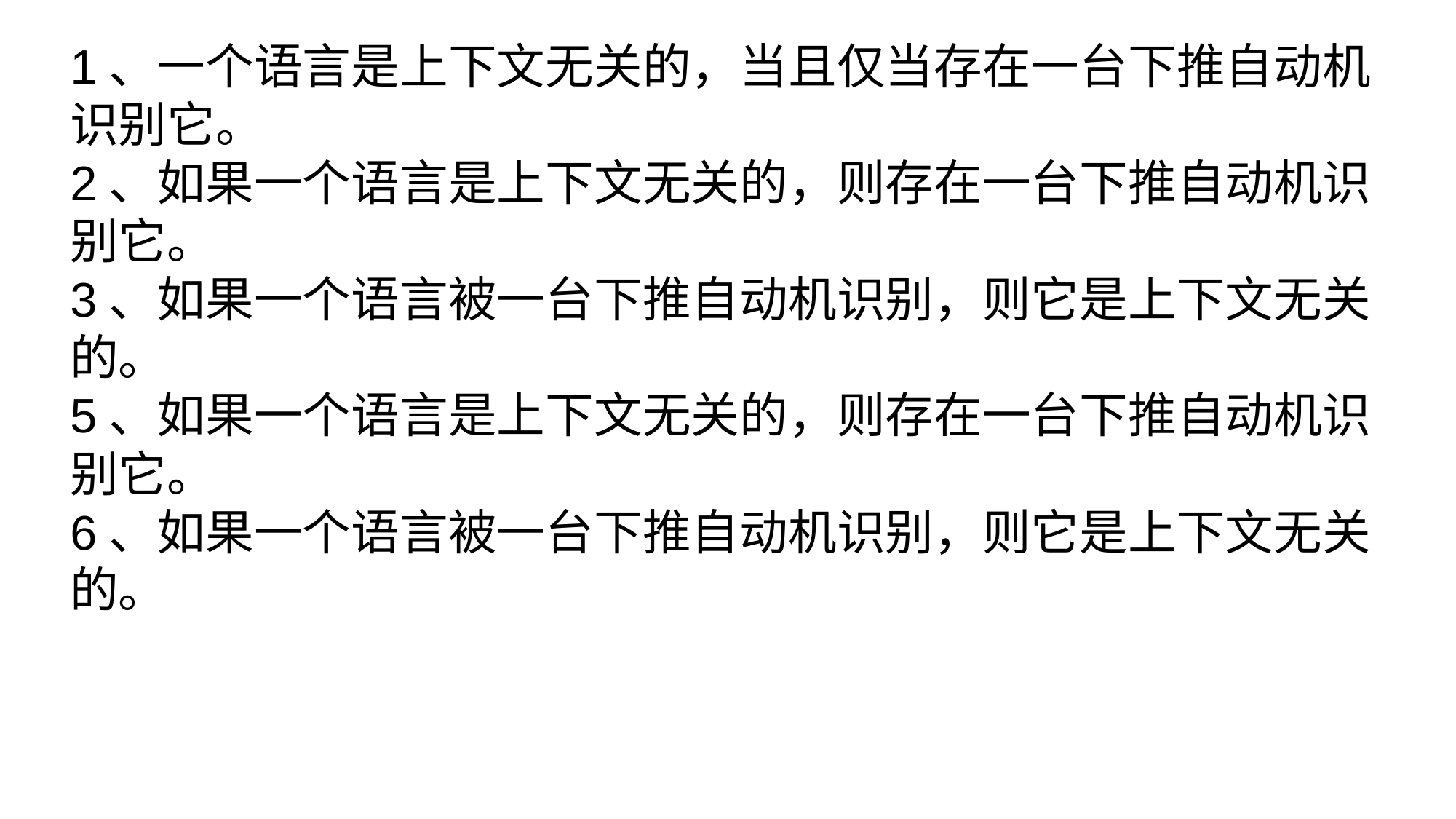

1、一个语言是上下文无关的，当且仅当存在一台下推自动机识别它。
2、如果一个语言是上下文无关的，则存在一台下推自动机识别它。
3、如果一个语言被一台下推自动机识别，则它是上下文无关的。
5、如果一个语言是上下文无关的，则存在一台下推自动机识别它。
6、如果一个语言被一台下推自动机识别，则它是上下文无关的。